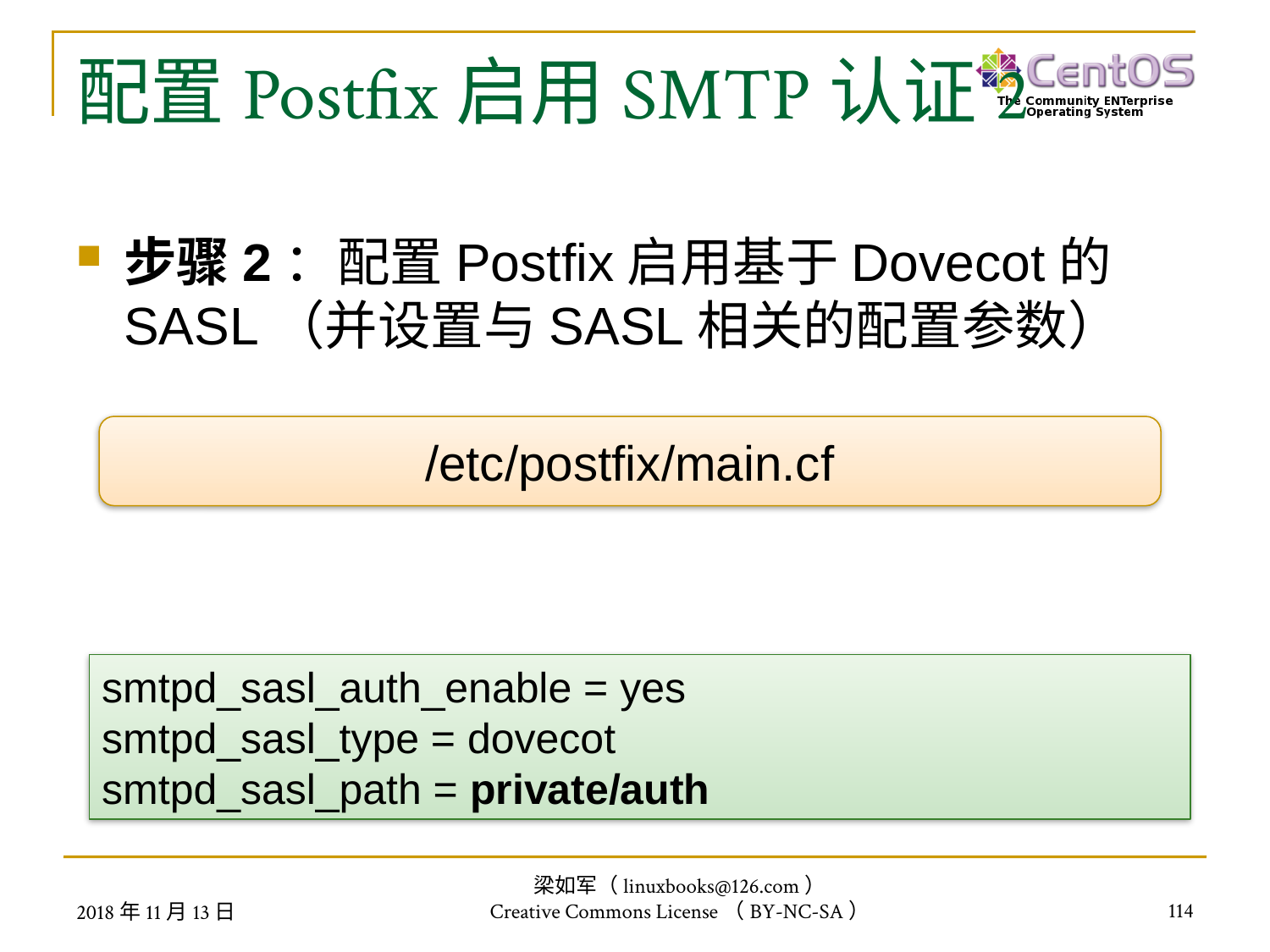

# 配置Postfix启用SMTP认证2
步骤2：配置Postfix启用基于Dovecot的 SASL（并设置与SASL相关的配置参数）

/etc/postfix/main.cf
smtpd_sasl_auth_enable = yes
smtpd_sasl_type = dovecot
smtpd_sasl_path = private/auth
梁如军（linuxbooks@126.com）
Creative Commons License（BY-NC-SA）
2018年11月13日
114